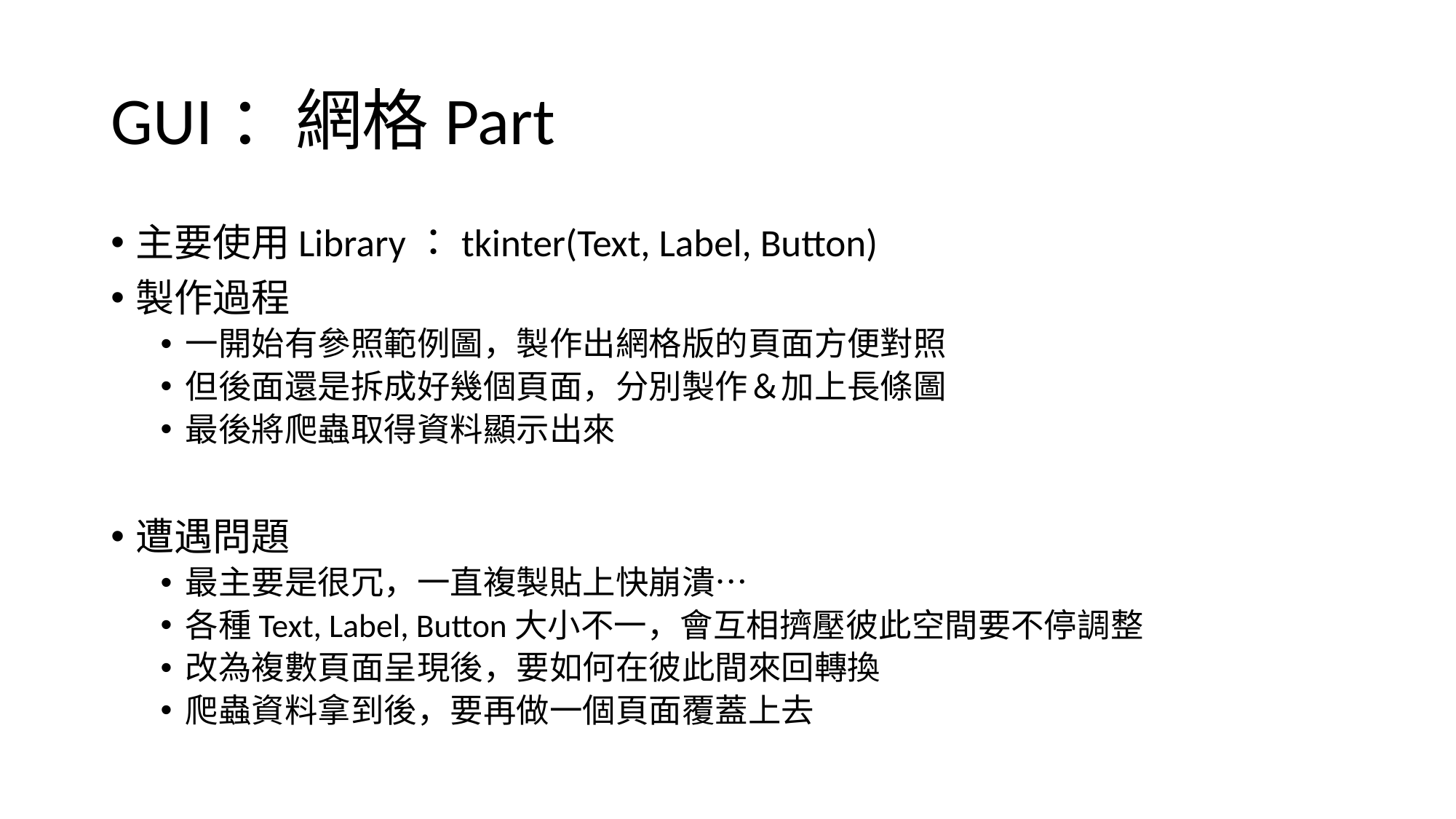

# GUI：網格Part
主要使用Library：tkinter(Text, Label, Button)
製作過程
一開始有參照範例圖，製作出網格版的頁面方便對照
但後面還是拆成好幾個頁面，分別製作＆加上長條圖
最後將爬蟲取得資料顯示出來

遭遇問題
最主要是很冗，一直複製貼上快崩潰…
各種Text, Label, Button大小不一，會互相擠壓彼此空間要不停調整
改為複數頁面呈現後，要如何在彼此間來回轉換
爬蟲資料拿到後，要再做一個頁面覆蓋上去